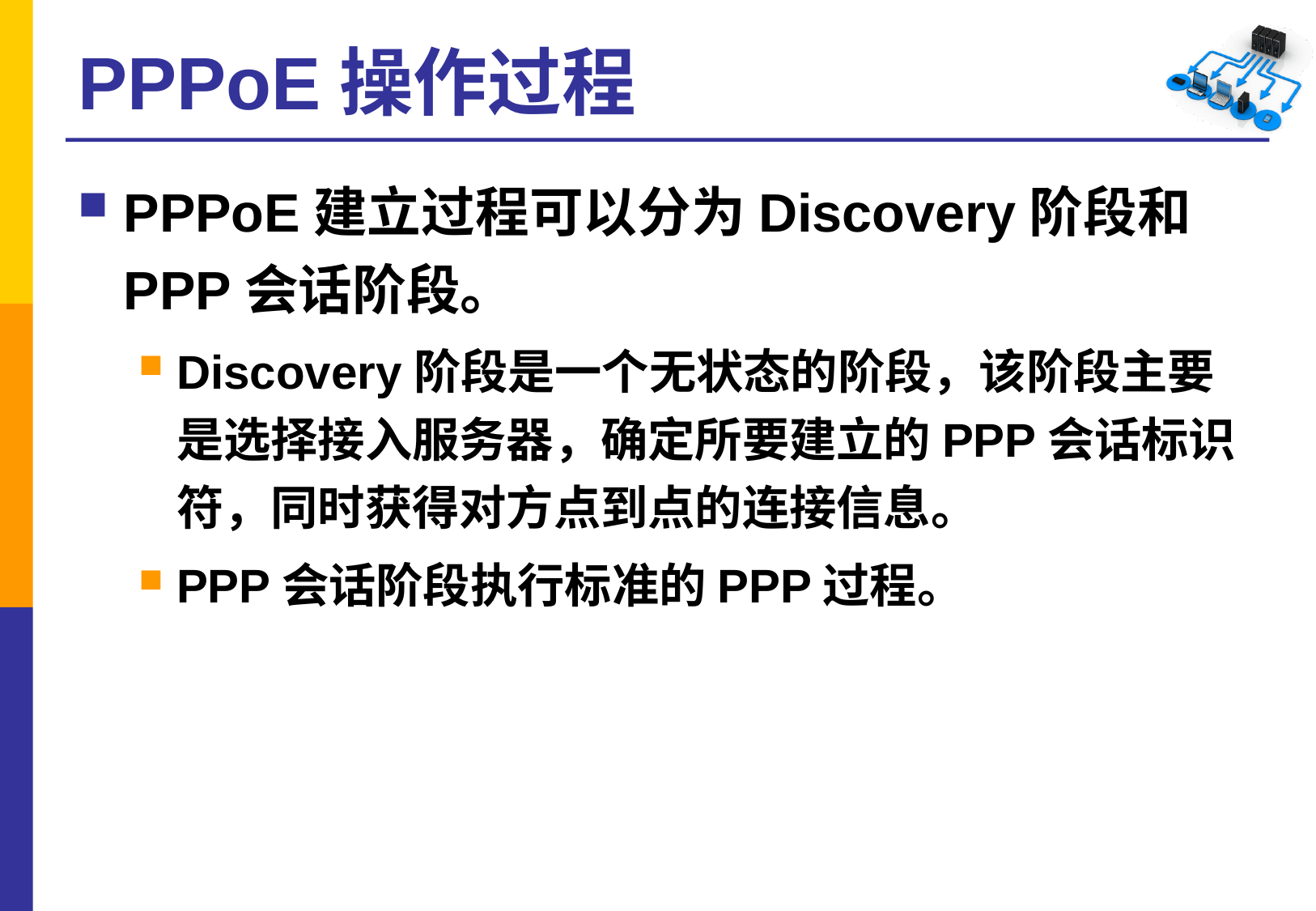

# PPPoE操作过程
PPPoE建立过程可以分为Discovery阶段和PPP会话阶段。
Discovery阶段是一个无状态的阶段，该阶段主要是选择接入服务器，确定所要建立的PPP会话标识符，同时获得对方点到点的连接信息。
PPP会话阶段执行标准的PPP过程。